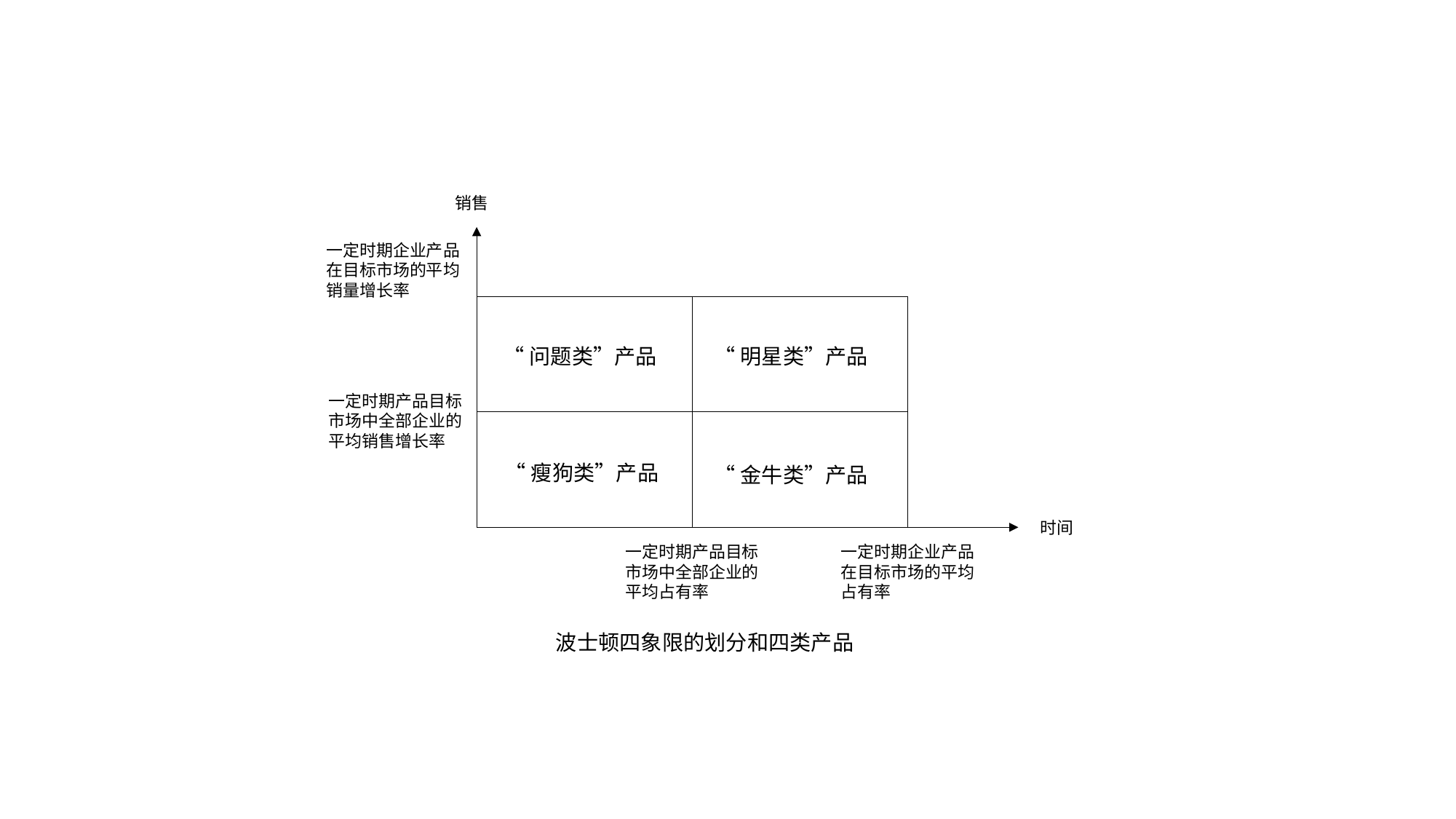

销售
一定时期企业产品
在目标市场的平均
销量增长率
“明星类”产品
“问题类”产品
一定时期产品目标
市场中全部企业的
平均销售增长率
“瘦狗类”产品
“金牛类”产品
时间
一定时期产品目标
市场中全部企业的
平均占有率
一定时期企业产品
在目标市场的平均
占有率
波士顿四象限的划分和四类产品